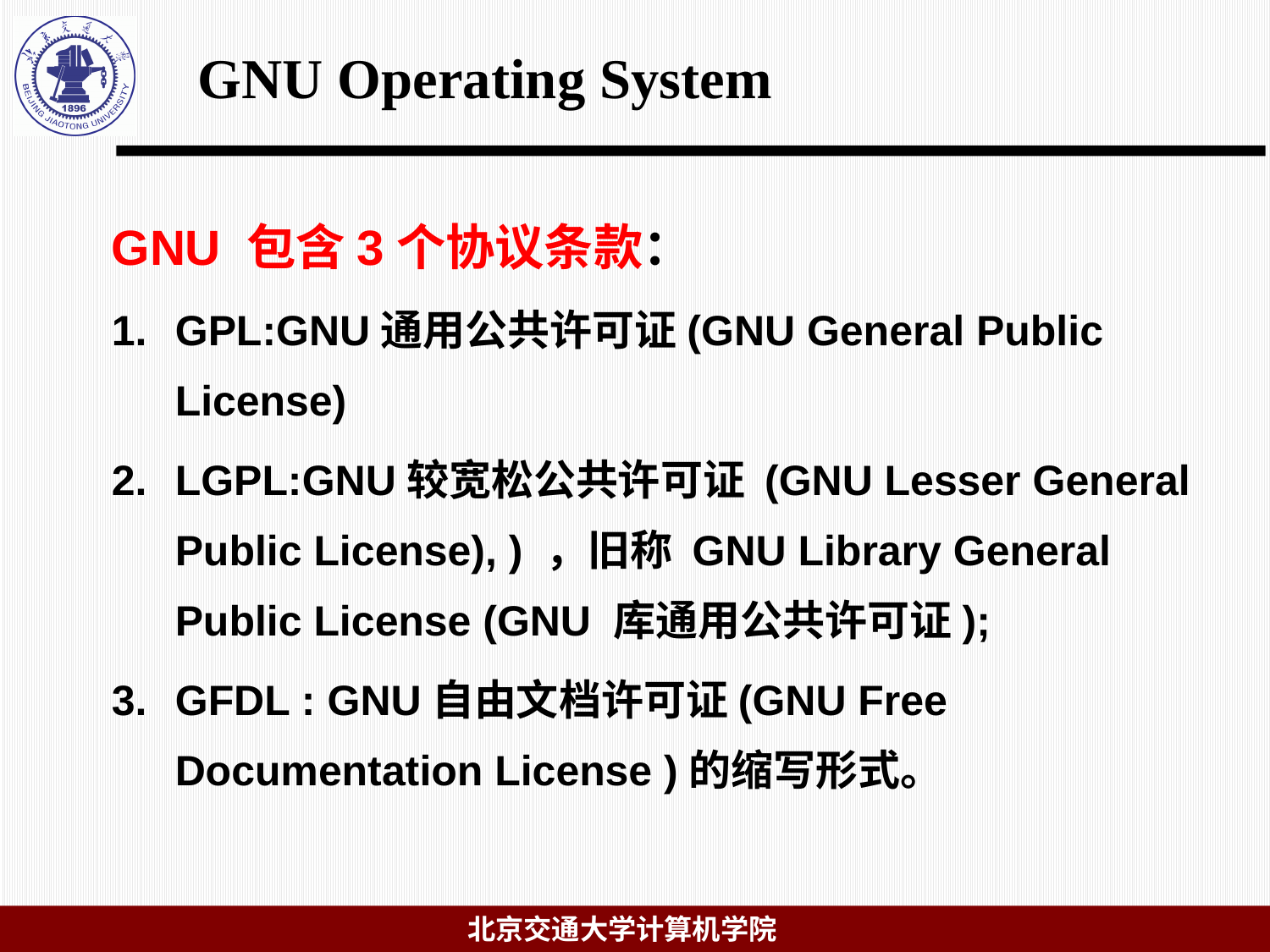

# GNU Operating System
GNU 包含3个协议条款：
GPL:GNU通用公共许可证(GNU General Public License)
LGPL:GNU较宽松公共许可证 (GNU Lesser General Public License), ) ，旧称 GNU Library General Public License (GNU 库通用公共许可证);
GFDL : GNU自由文档许可证(GNU Free Documentation License )的缩写形式。